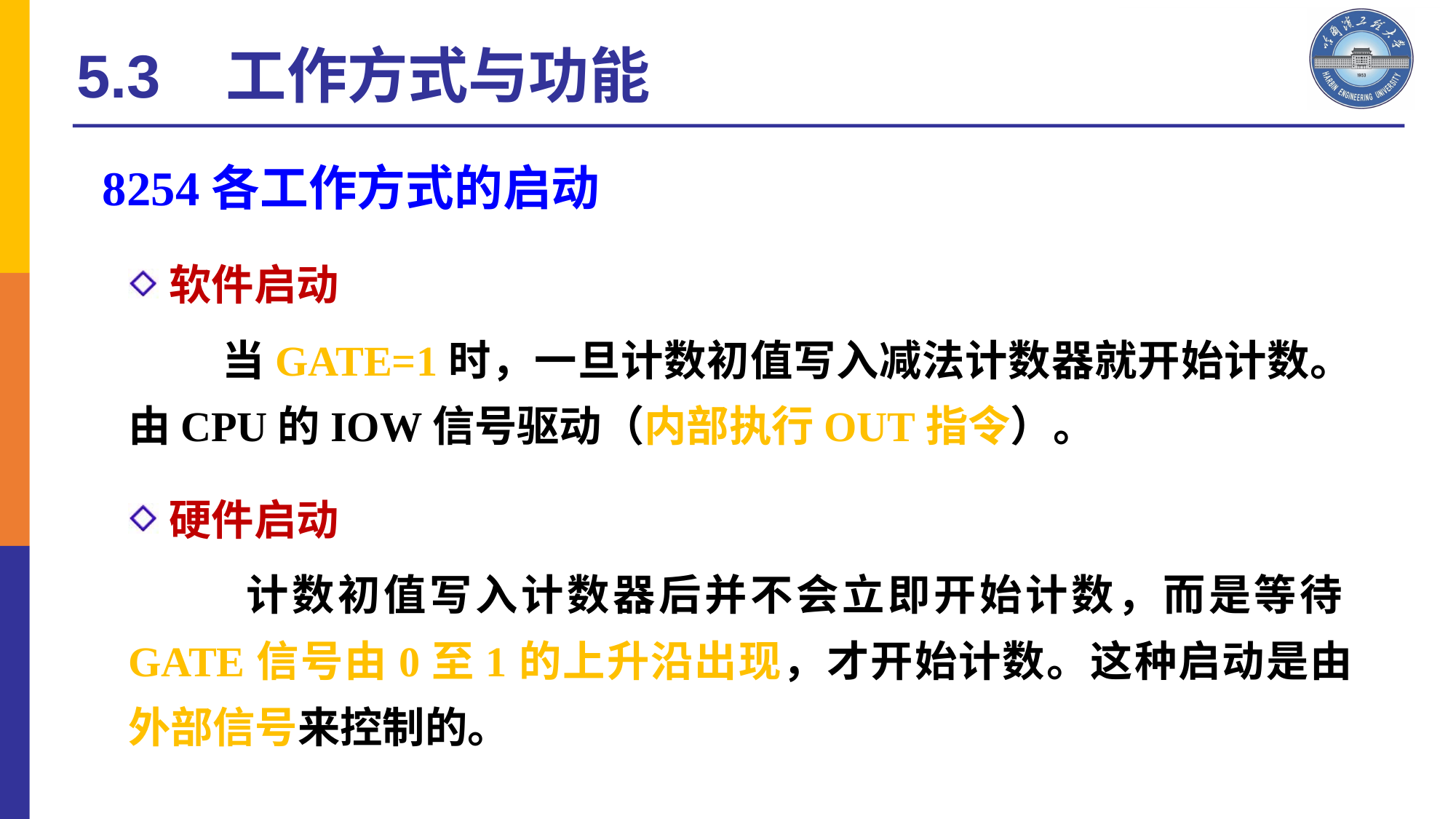

5.3   工作方式与功能
8254各工作方式的启动
软件启动
        当GATE=1时，一旦计数初值写入减法计数器就开始计数。由CPU的IOW信号驱动（内部执行OUT指令）。
硬件启动
        计数初值写入计数器后并不会立即开始计数，而是等待GATE信号由0至1的上升沿出现，才开始计数。这种启动是由外部信号来控制的。